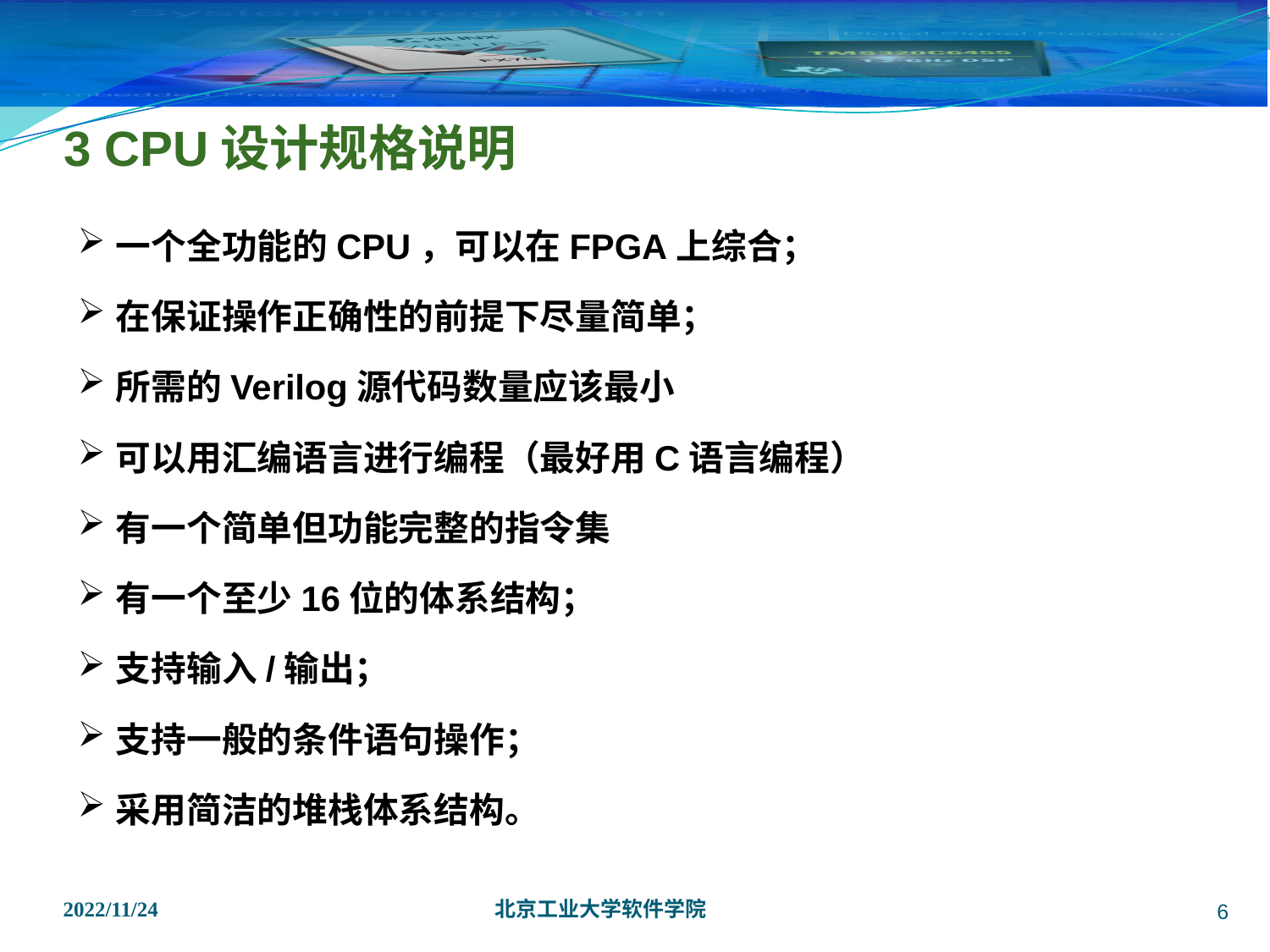

# 3 CPU设计规格说明
一个全功能的CPU，可以在FPGA上综合；
在保证操作正确性的前提下尽量简单；
所需的Verilog源代码数量应该最小
可以用汇编语言进行编程（最好用C语言编程）
有一个简单但功能完整的指令集
有一个至少16位的体系结构；
支持输入/输出；
支持一般的条件语句操作；
采用简洁的堆栈体系结构。